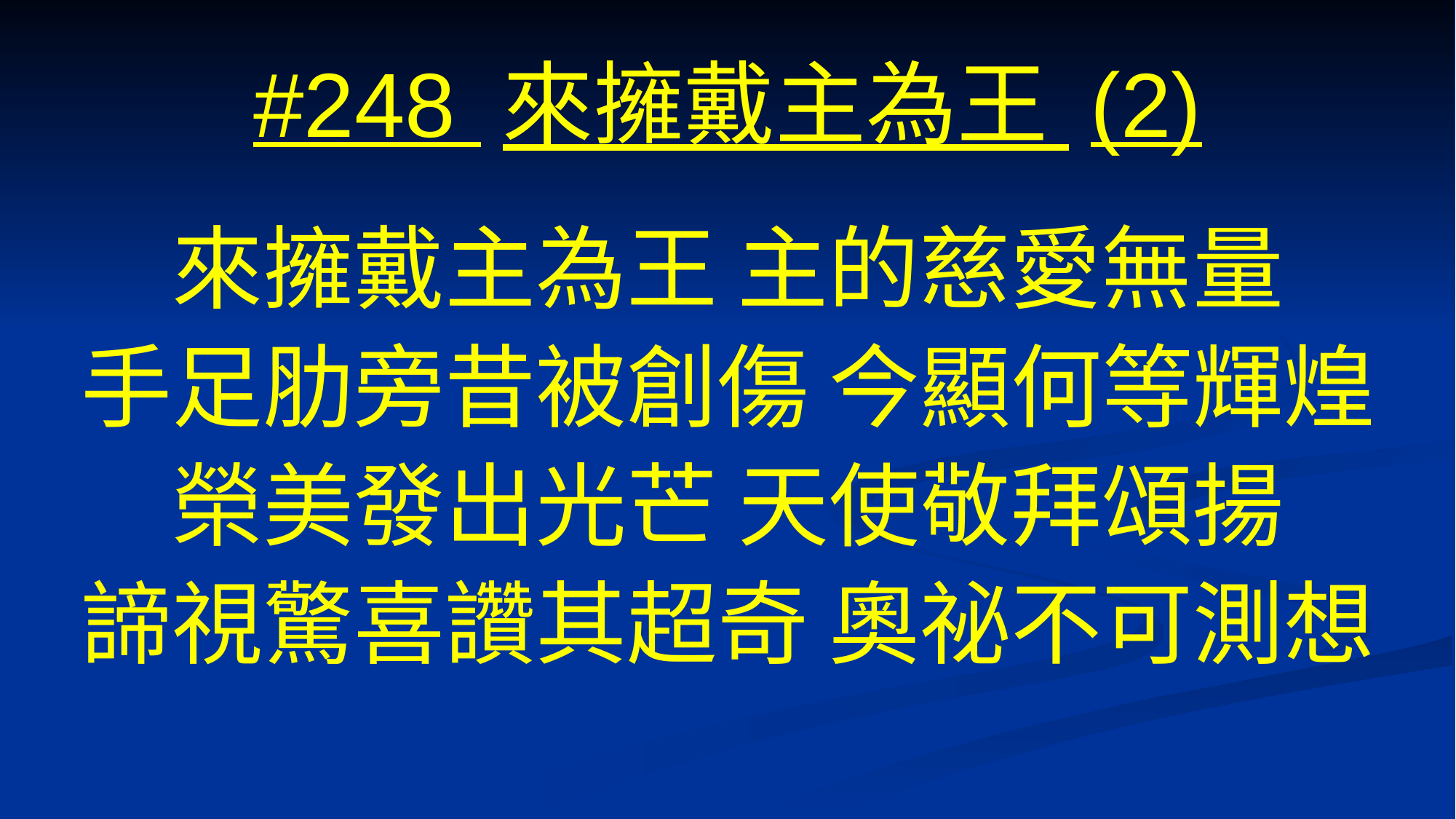

# #248 來擁戴主為王 (2)
來擁戴主為王 主的慈愛無量
手足肋旁昔被創傷 今顯何等輝煌
榮美發出光芒 天使敬拜頌揚
諦視驚喜讚其超奇 奧祕不可測想